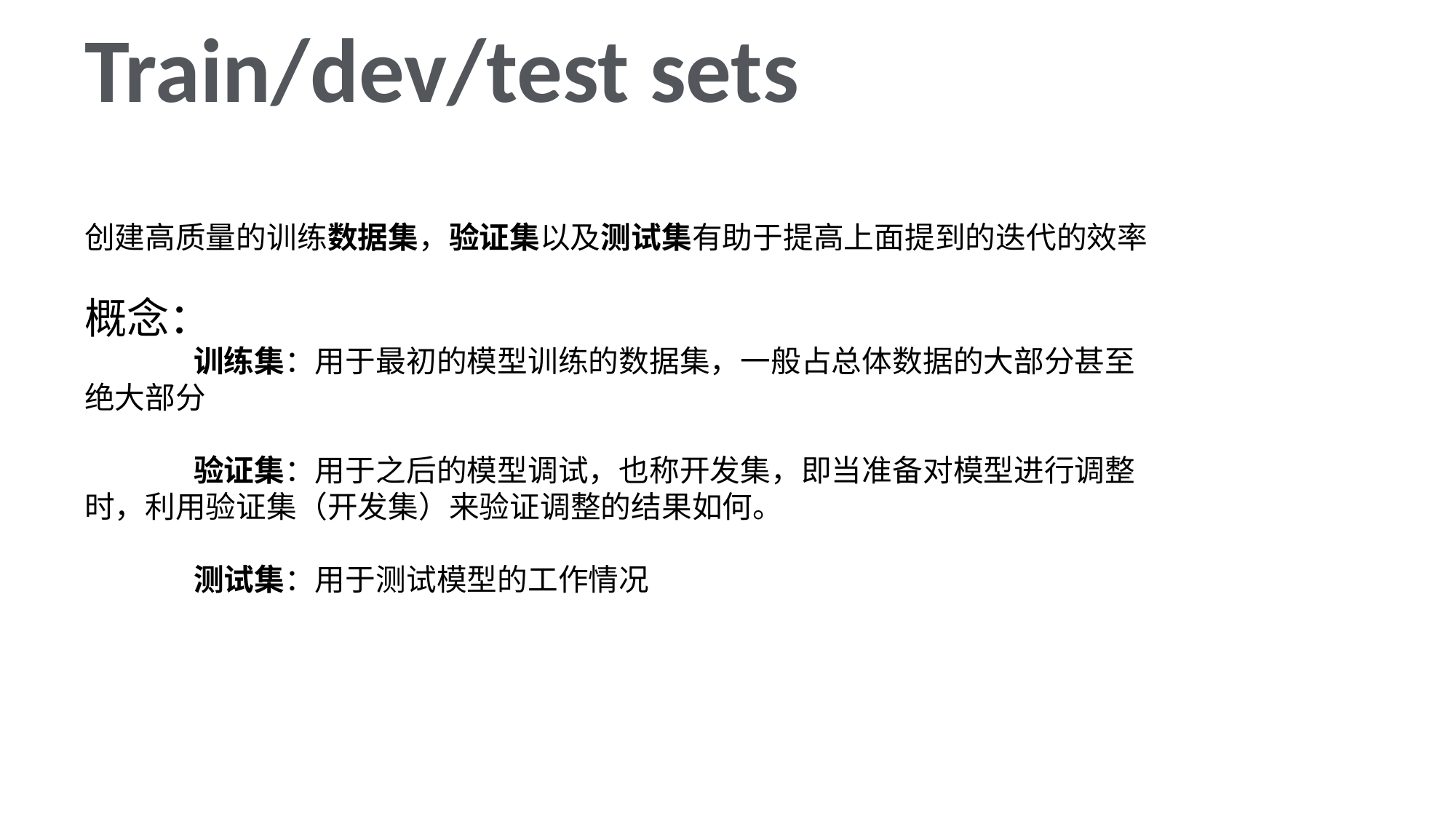

Train/dev/test sets
创建高质量的训练数据集，验证集以及测试集有助于提高上面提到的迭代的效率

概念：
	训练集：用于最初的模型训练的数据集，一般占总体数据的大部分甚至绝大部分

	验证集：用于之后的模型调试，也称开发集，即当准备对模型进行调整时，利用验证集（开发集）来验证调整的结果如何。

	测试集：用于测试模型的工作情况